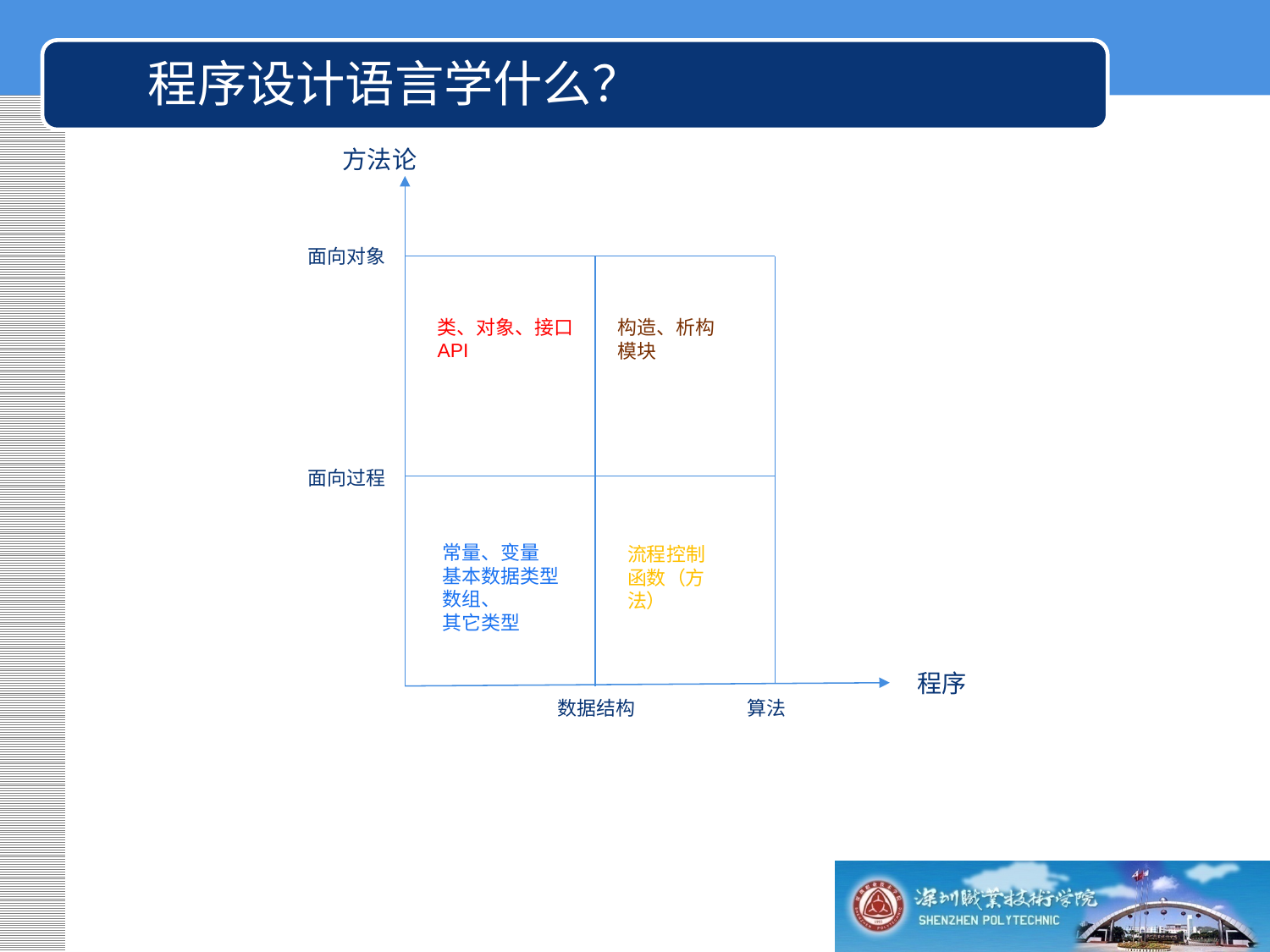

程序设计语言学什么？
方法论
面向对象
类、对象、接口
API

构造、析构
模块

面向过程
常量、变量
基本数据类型
数组、
其它类型
流程控制
函数（方法）
数据结构
算法
程序